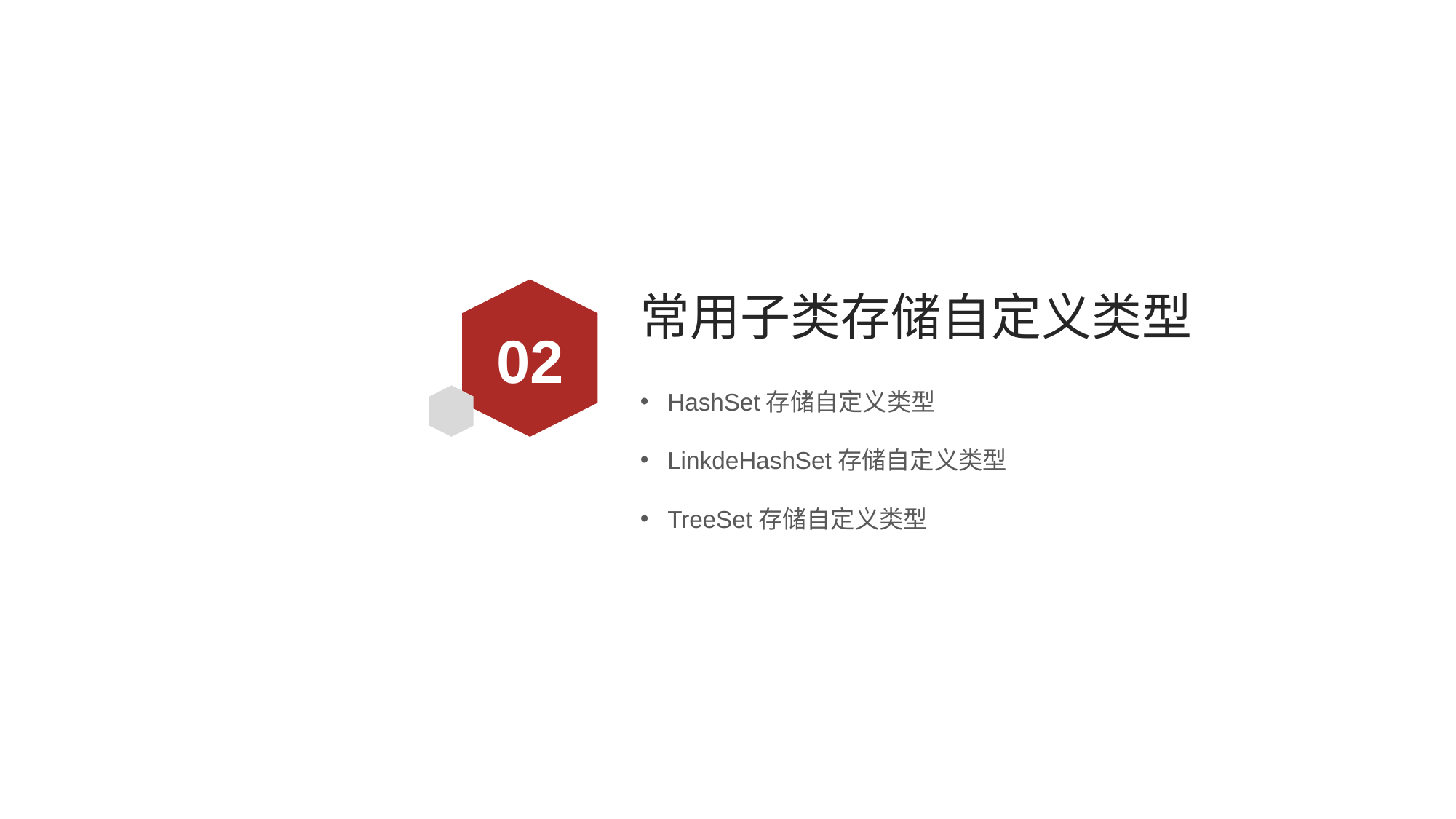

# 常用子类存储自定义类型
02
HashSet存储自定义类型
LinkdeHashSet存储自定义类型
TreeSet存储自定义类型